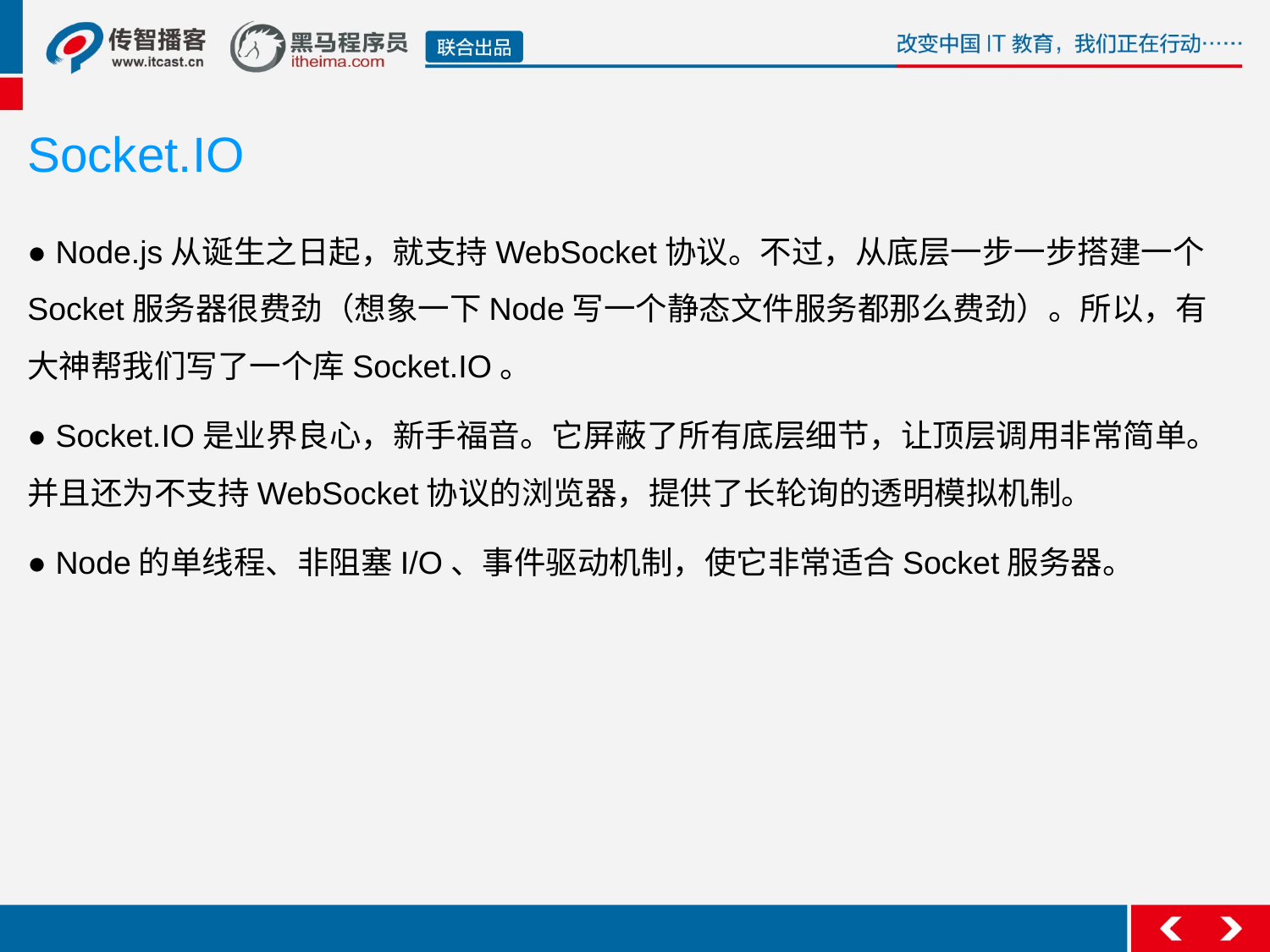

Socket.IO
● Node.js从诞生之日起，就支持WebSocket协议。不过，从底层一步一步搭建一个Socket服务器很费劲（想象一下Node写一个静态文件服务都那么费劲）。所以，有大神帮我们写了一个库Socket.IO。
● Socket.IO是业界良心，新手福音。它屏蔽了所有底层细节，让顶层调用非常简单。并且还为不支持WebSocket协议的浏览器，提供了长轮询的透明模拟机制。
● Node的单线程、非阻塞I/O、事件驱动机制，使它非常适合Socket服务器。